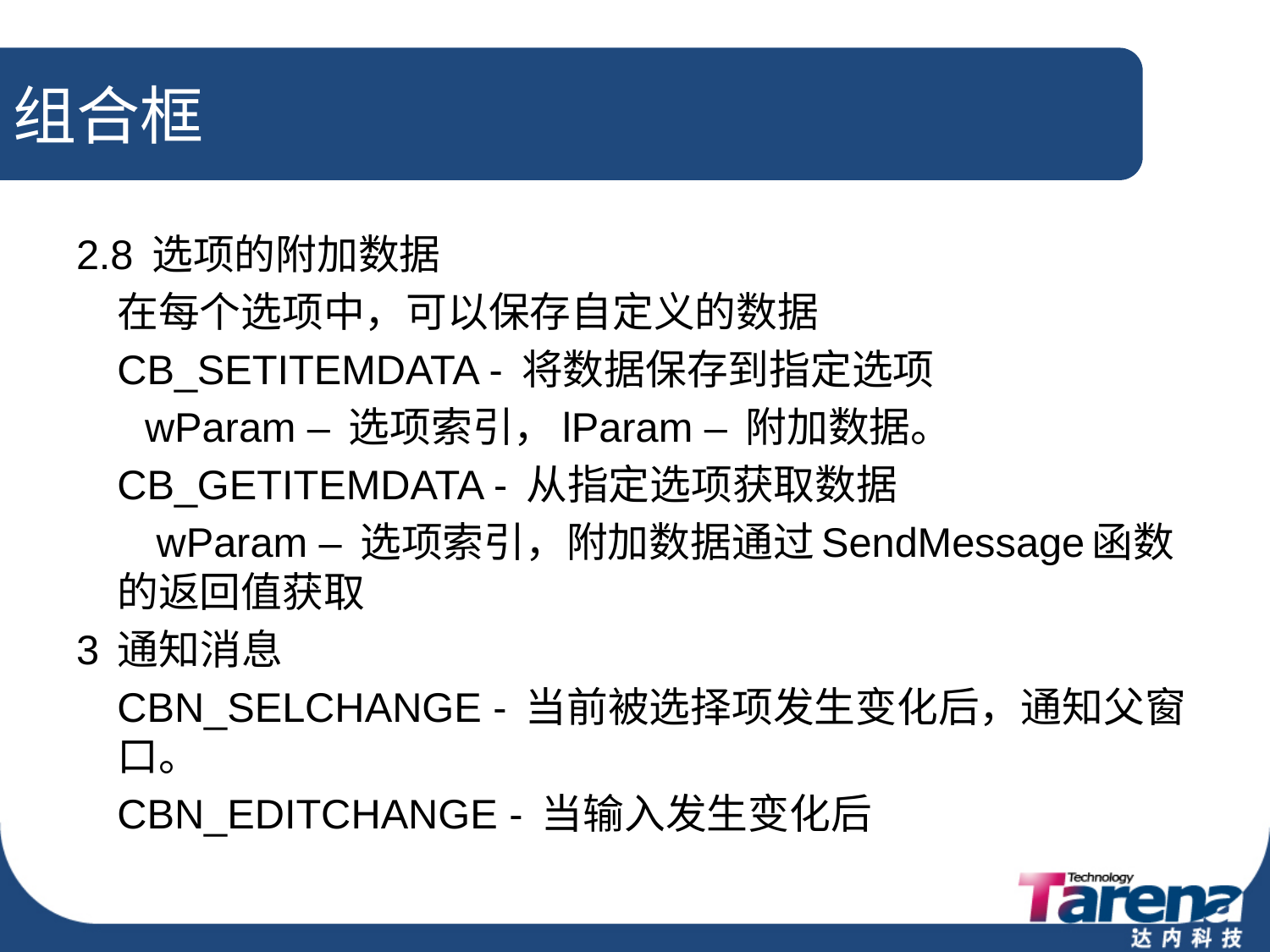

# 组合框
2.8 选项的附加数据
	在每个选项中，可以保存自定义的数据
	CB_SETITEMDATA - 将数据保存到指定选项
      wParam – 选项索引，lParam – 附加数据。
	CB_GETITEMDATA - 从指定选项获取数据
       wParam – 选项索引，附加数据通过SendMessage函数的返回值获取
3 通知消息
	CBN_SELCHANGE - 当前被选择项发生变化后，通知父窗口。
	CBN_EDITCHANGE - 当输入发生变化后